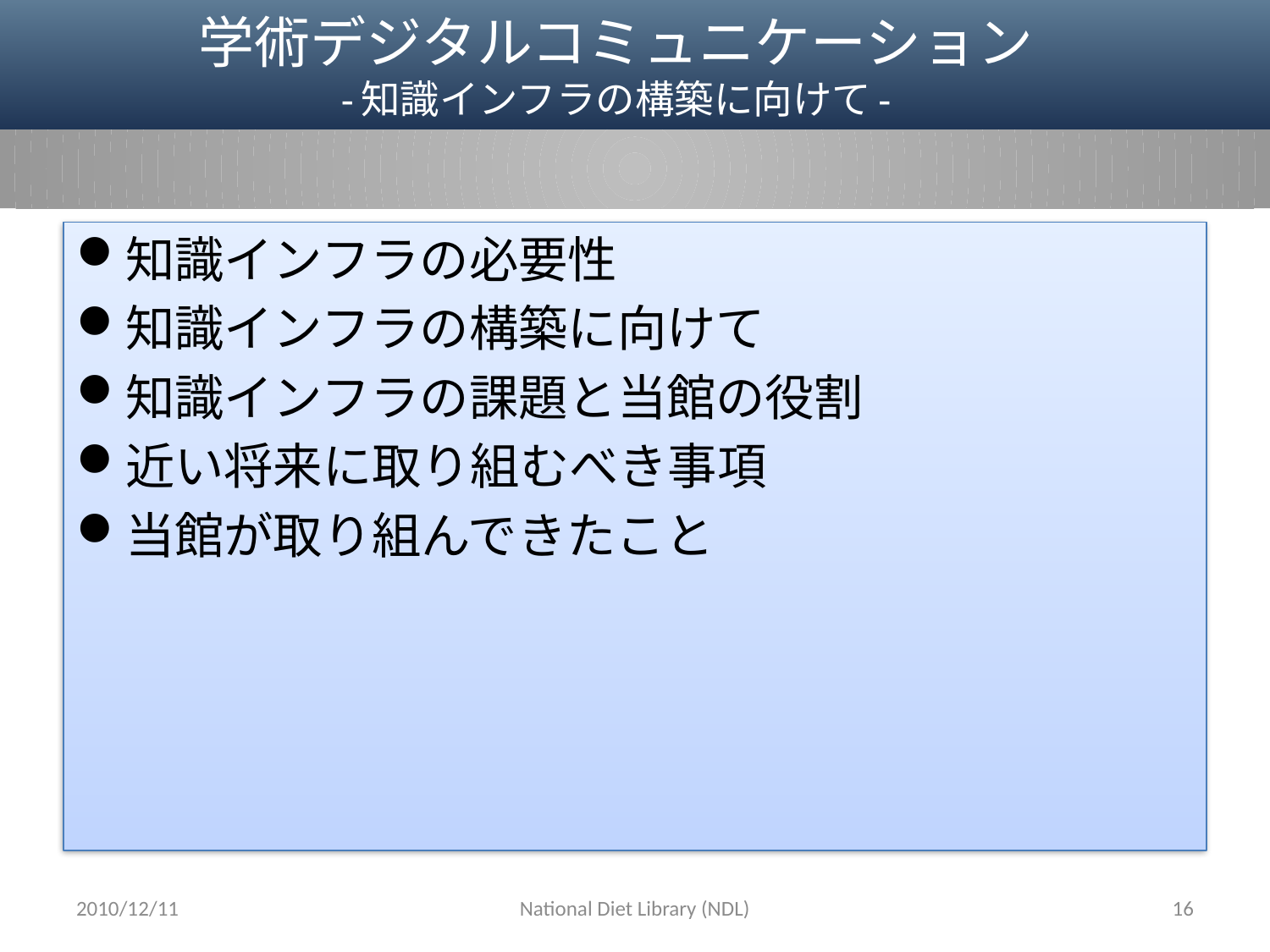

# 学術デジタルコミュニケーション -知識インフラの構築に向けて-
知識インフラの必要性
知識インフラの構築に向けて
知識インフラの課題と当館の役割
近い将来に取り組むべき事項
当館が取り組んできたこと
2010/12/11
National Diet Library (NDL)
16